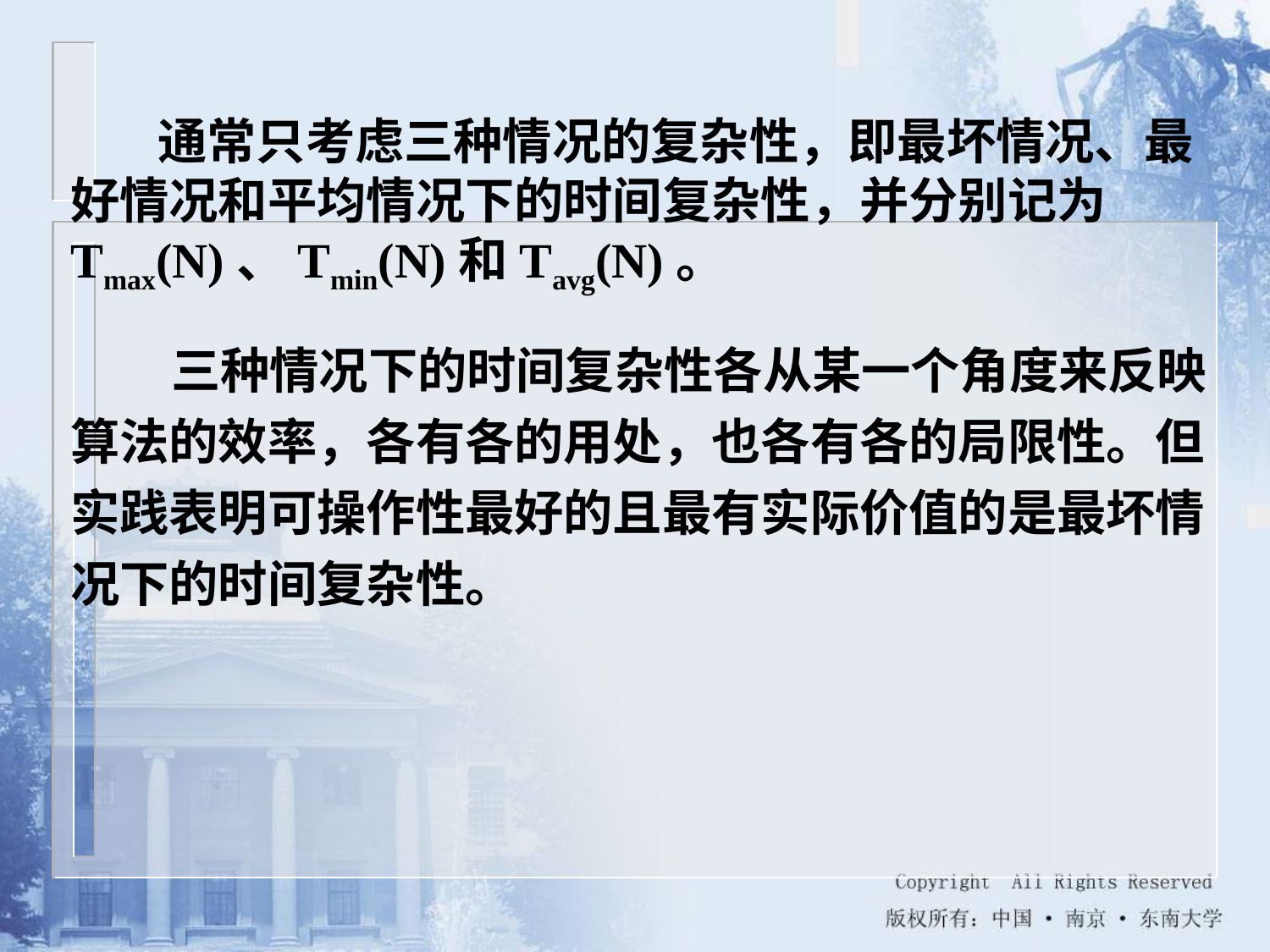

通常只考虑三种情况的复杂性，即最坏情况、最好情况和平均情况下的时间复杂性，并分别记为Tmax(N)、Tmin(N)和Tavg(N)。
三种情况下的时间复杂性各从某一个角度来反映算法的效率，各有各的用处，也各有各的局限性。但实践表明可操作性最好的且最有实际价值的是最坏情况下的时间复杂性。